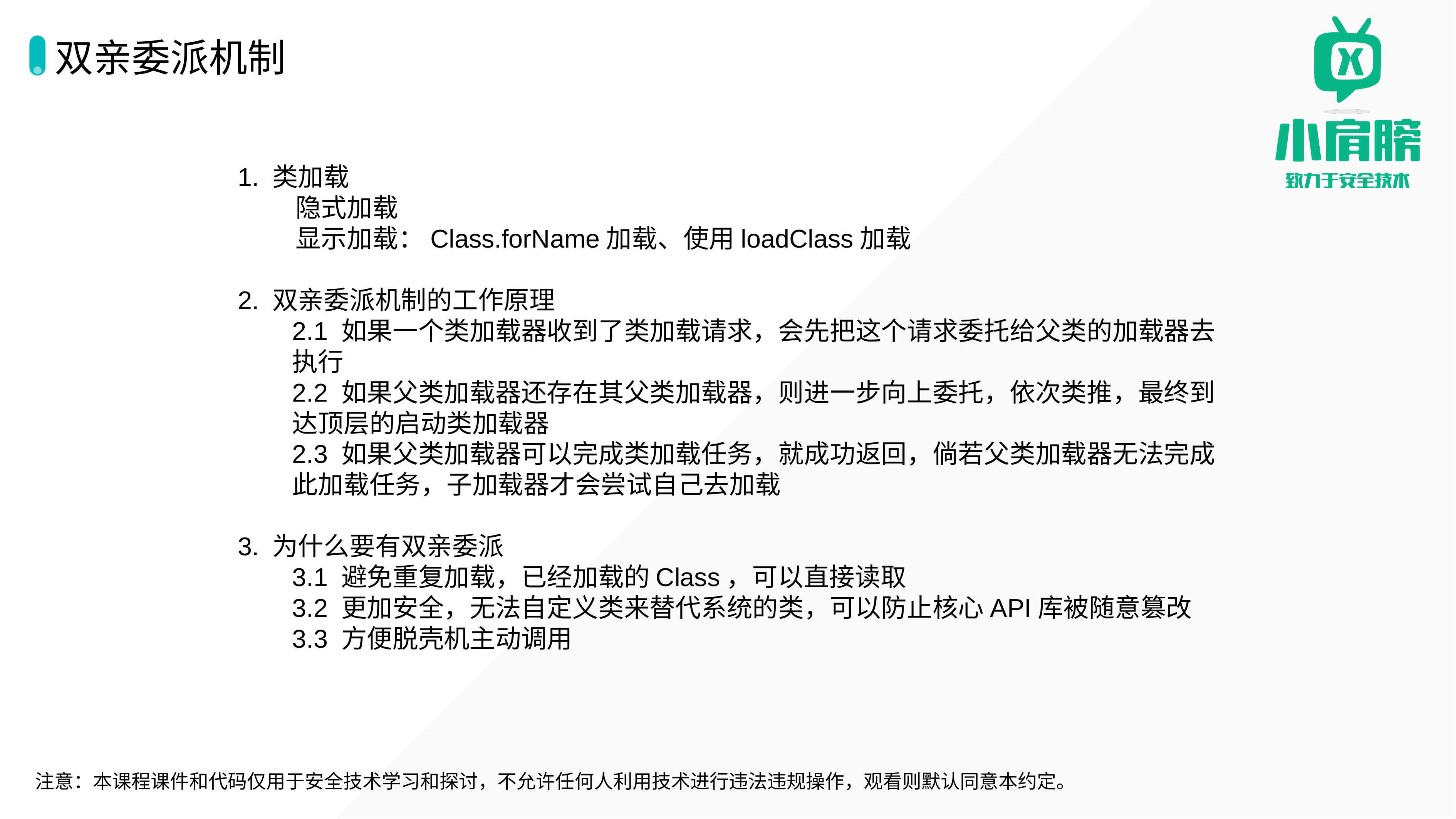

# 双亲委派机制
1. 类加载
隐式加载
显示加载：Class.forName加载、使用loadClass加载

2. 双亲委派机制的工作原理
2.1 如果一个类加载器收到了类加载请求，会先把这个请求委托给父类的加载器去执行
2.2 如果父类加载器还存在其父类加载器，则进一步向上委托，依次类推，最终到达顶层的启动类加载器
2.3 如果父类加载器可以完成类加载任务，就成功返回，倘若父类加载器无法完成此加载任务，子加载器才会尝试自己去加载

3. 为什么要有双亲委派
3.1 避免重复加载，已经加载的Class，可以直接读取
3.2 更加安全，无法自定义类来替代系统的类，可以防止核心API库被随意篡改
3.3 方便脱壳机主动调用